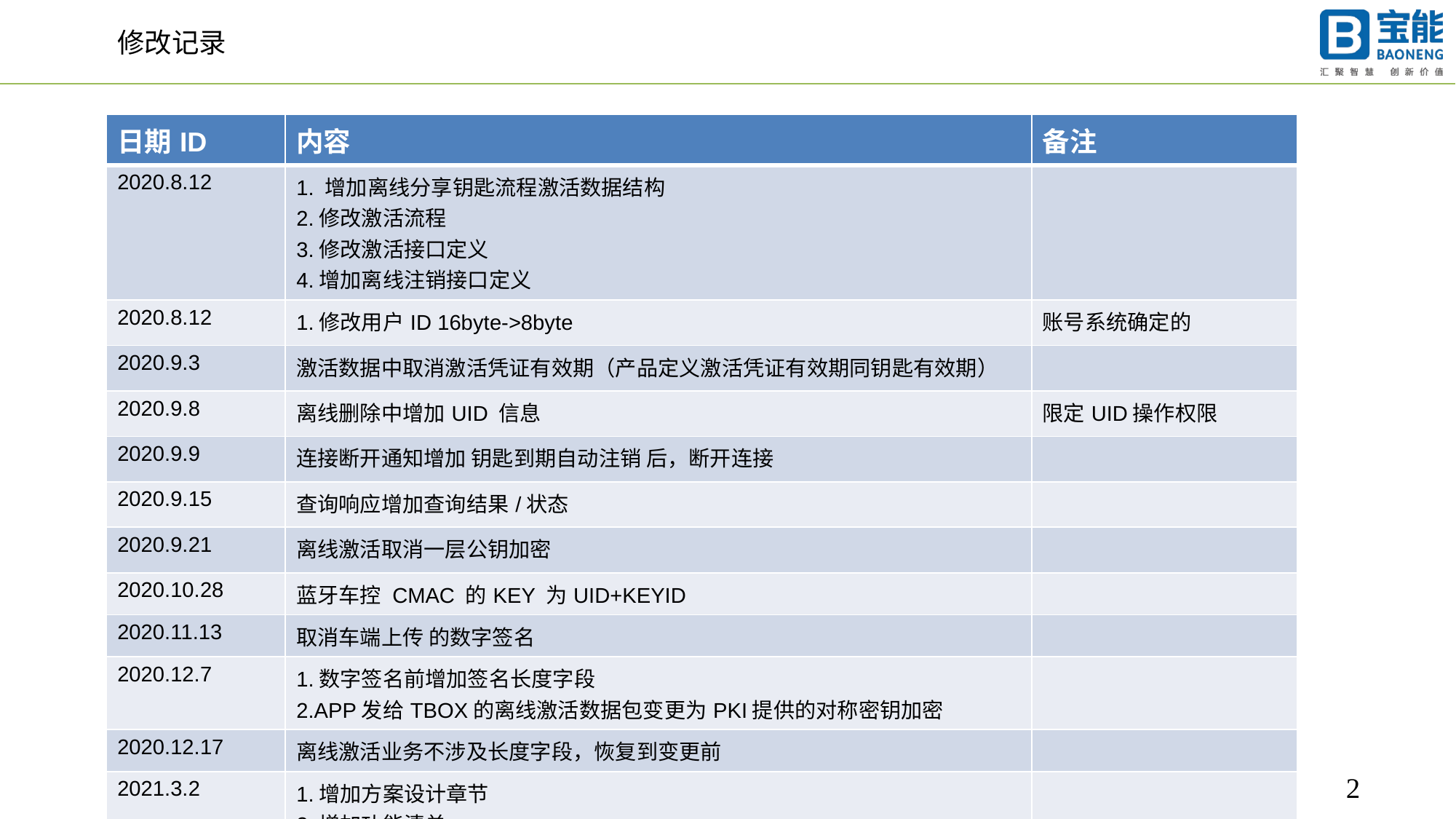

修改记录
| 日期ID | 内容 | 备注 |
| --- | --- | --- |
| 2020.8.12 | 1. 增加离线分享钥匙流程激活数据结构 2.修改激活流程 3.修改激活接口定义 4.增加离线注销接口定义 |  |
| 2020.8.12 | 1.修改用户ID 16byte->8byte | 账号系统确定的 |
| 2020.9.3 | 激活数据中取消激活凭证有效期（产品定义激活凭证有效期同钥匙有效期） |  |
| 2020.9.8 | 离线删除中增加UID 信息 | 限定UID操作权限 |
| 2020.9.9 | 连接断开通知增加 钥匙到期自动注销 后，断开连接 |  |
| 2020.9.15 | 查询响应增加查询结果/状态 |  |
| 2020.9.21 | 离线激活取消一层公钥加密 |  |
| 2020.10.28 | 蓝牙车控 CMAC 的KEY 为UID+KEYID |  |
| 2020.11.13 | 取消车端上传 的数字签名 |  |
| 2020.12.7 | 1.数字签名前增加签名长度字段 2.APP发给TBOX的离线激活数据包变更为PKI提供的对称密钥加密 |  |
| 2020.12.17 | 离线激活业务不涉及长度字段，恢复到变更前 |  |
| 2021.3.2 | 1.增加方案设计章节 2.增加功能清单 |  |